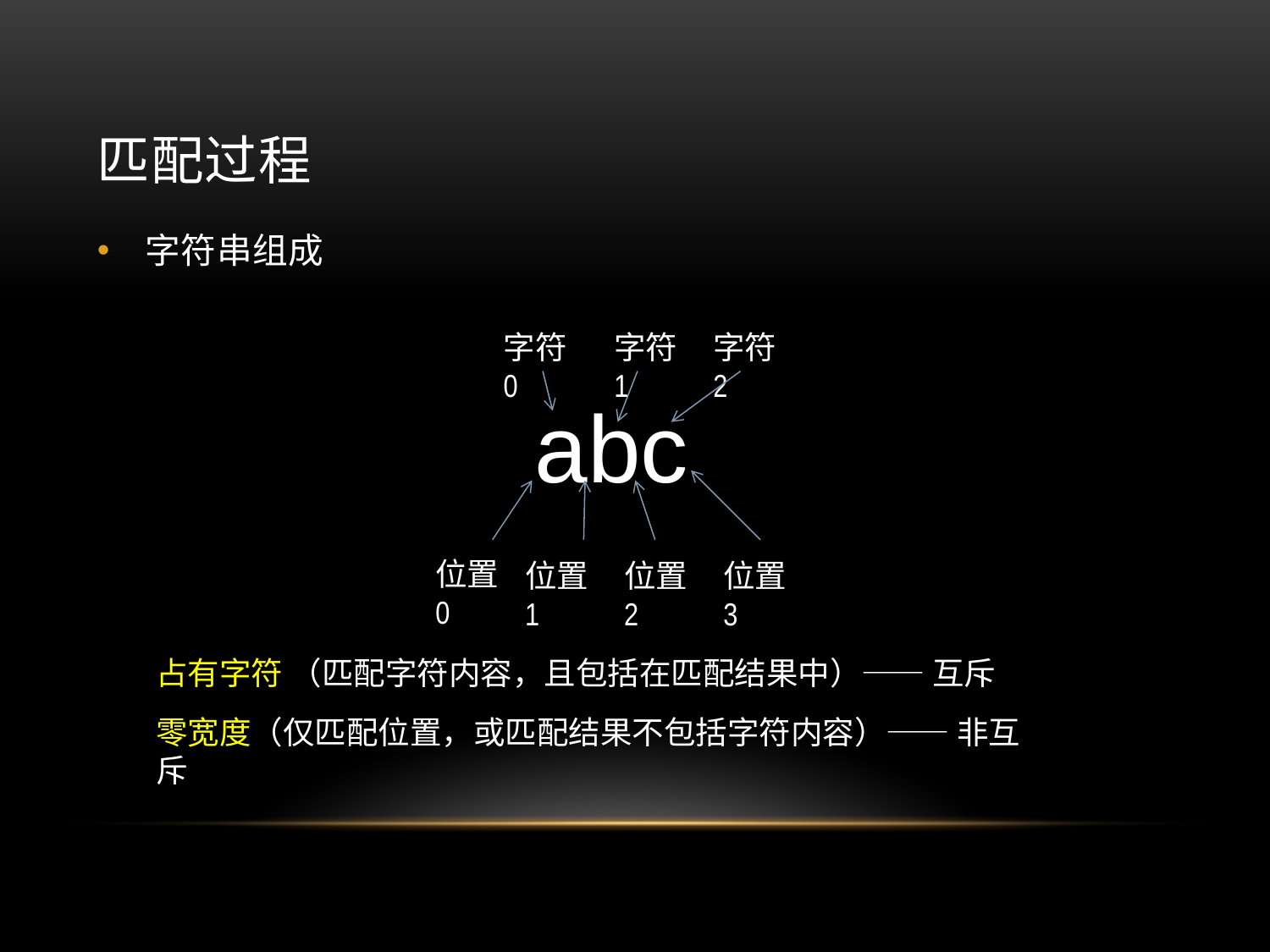

# 匹配过程
字符串组成
字符0
字符1
字符2
abc
位置0
位置1
位置2
位置3
占有字符 （匹配字符内容，且包括在匹配结果中）—— 互斥
零宽度（仅匹配位置，或匹配结果不包括字符内容）—— 非互斥